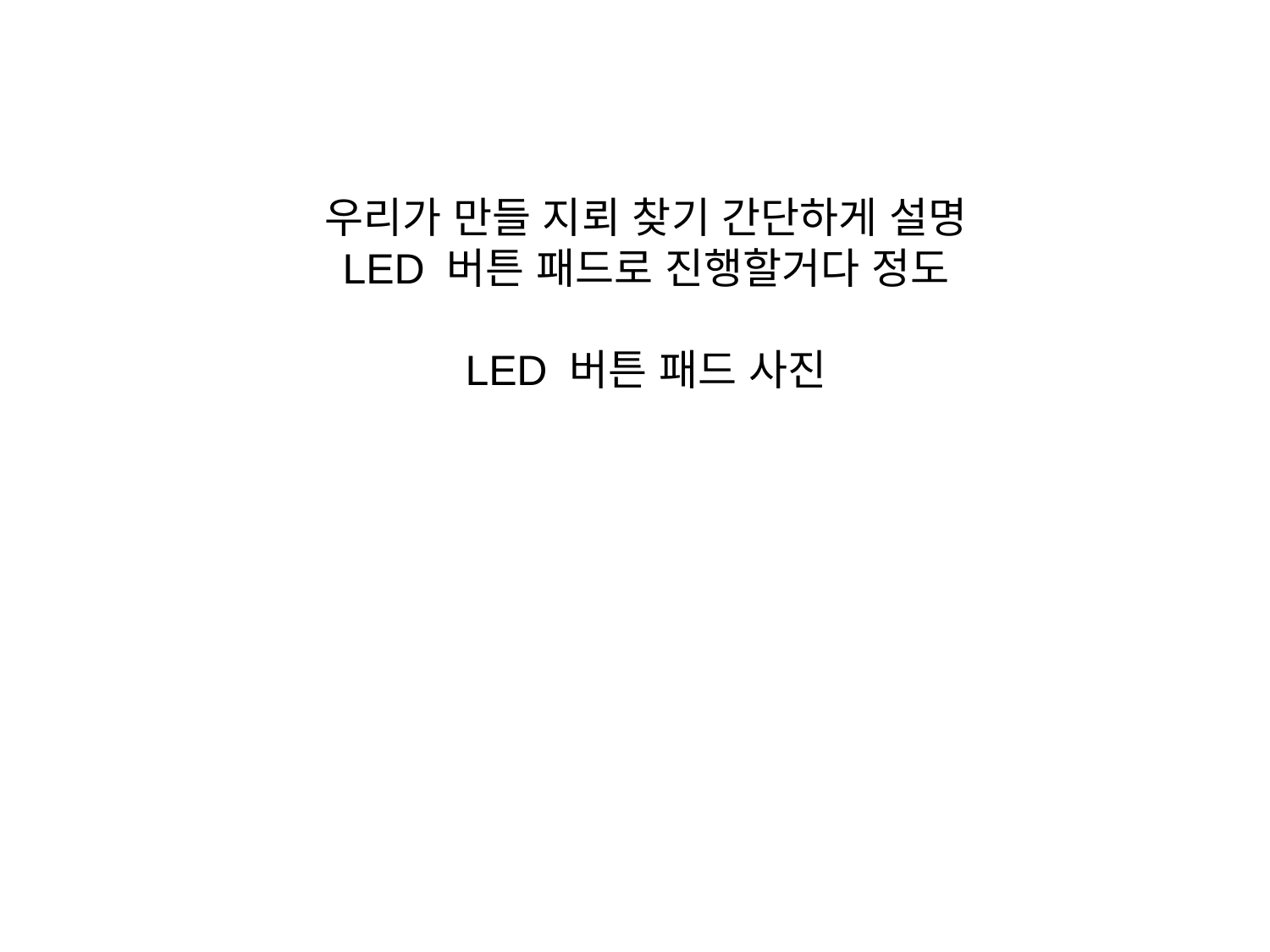

우리가 만들 지뢰 찾기 간단하게 설명
LED 버튼 패드로 진행할거다 정도

LED 버튼 패드 사진